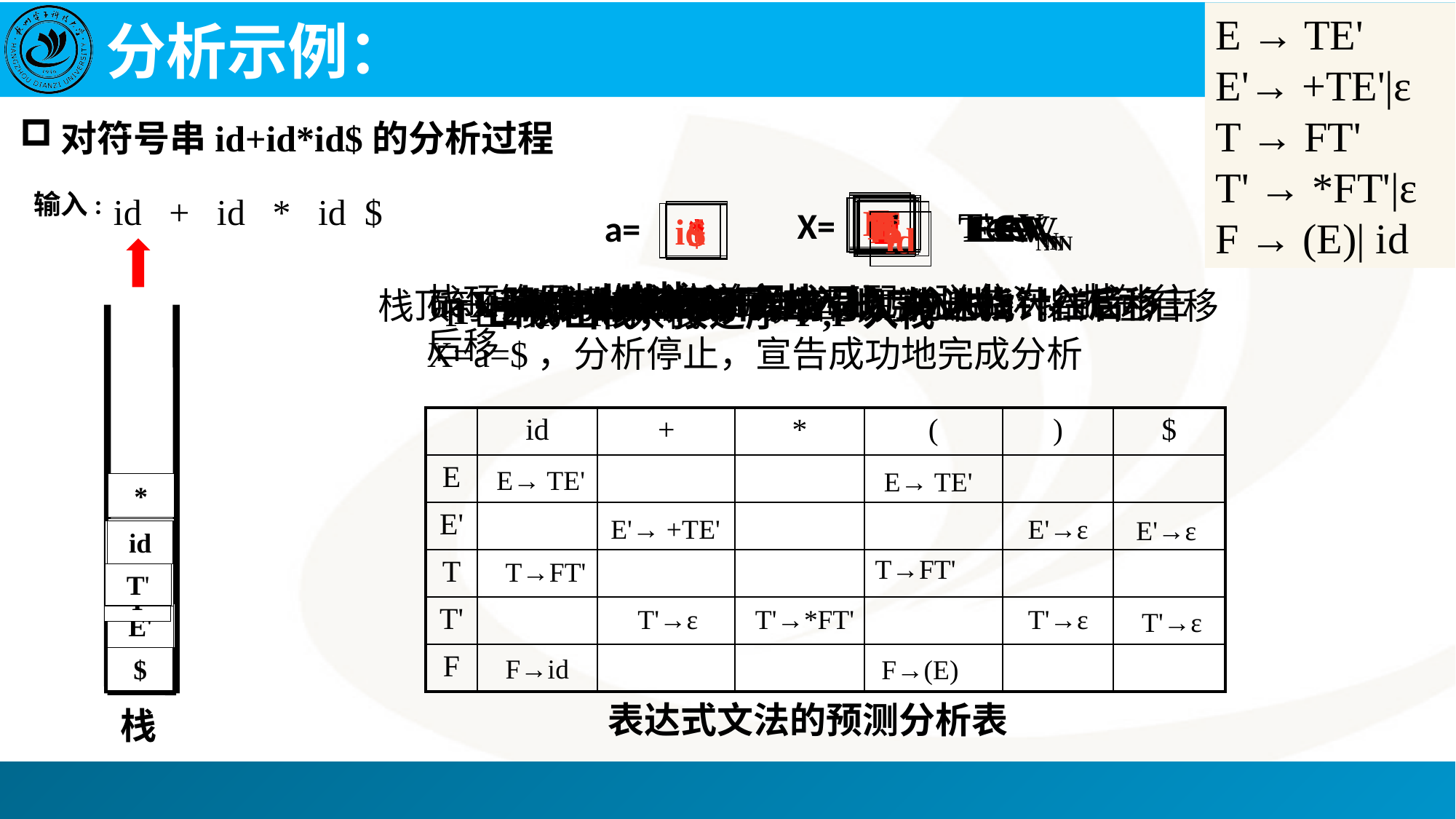

E → TE'
E'→ +TE'|ε
T → FT'
T' → *FT'|ε
F → (E)| id
# 分析示例：
对符号串id+id*id$的分析过程
输入:
id   +   id   *   id  $
E
E'
id
T
F
*
T'∈VN
F
X=
T'
E'
T
E∈VN
T'
+
a=
F
T∈VN
F∈VN
E'∈VN
*
id
$
T'
id
+
$
id

E'出栈
E'出栈，按逆序E'，T，+依次入栈
栈顶符号*与输入符号*匹配，弹出*，指针往后移
F出栈，id入栈
E出栈，按逆序E',T入栈
a=X=id，id匹配，弹出id，输入指针往后移
T'出栈，按T',F, *顺序入栈
T'出栈
开始时，$和开始符号E先进栈
栈顶符号+与输入符号+匹配，弹出+，指针往后移
T'出栈
F出栈，id入栈
T出栈，按逆序T',F入栈

X=a=$，分析停止，宣告成功地完成分析
|  | id | + | \* | ( | ) | $ |
| --- | --- | --- | --- | --- | --- | --- |
| E |  |  |  |  |  |  |
| E' |  |  |  |  |  |  |
| T |  |  |  | T→FT' |  |  |
| T' |  |  |  |  |  |  |
| F |  |  |  |  |  |  |
E→ TE'
E→ TE'
*
E'→ +TE'
E'→ε
E'→ε
F
F
+
F
id
id
id
T→FT'
T
T'
T'
T
T'→ε
T'→*FT'
T'→ε
T'→ε
E'
E
F→id
$
F→(E)
表达式文法的预测分析表
栈
78